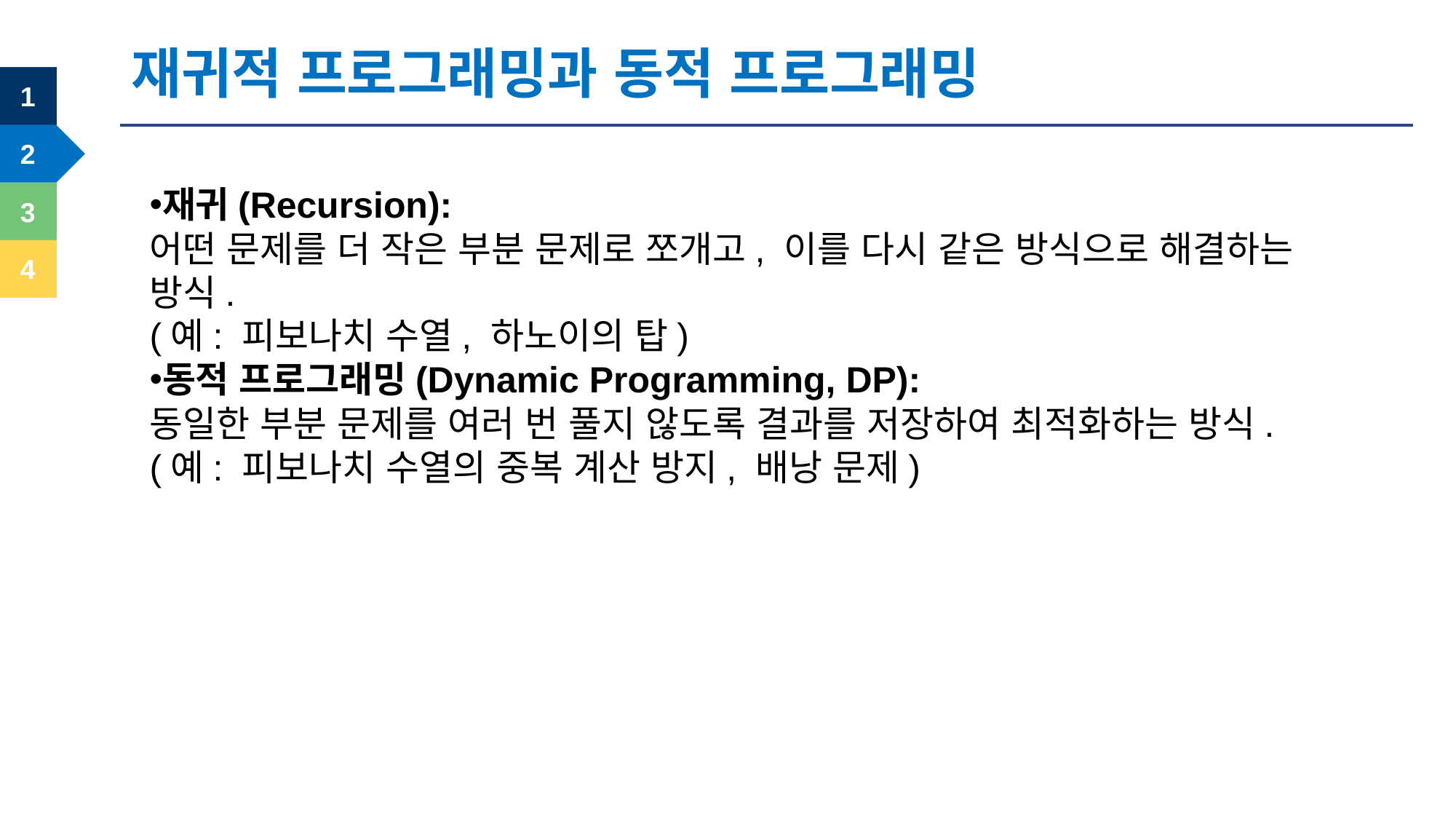

재귀적 프로그래밍과 동적 프로그래밍
재귀(Recursion):
어떤 문제를 더 작은 부분 문제로 쪼개고, 이를 다시 같은 방식으로 해결하는 방식.
(예: 피보나치 수열, 하노이의 탑)
동적 프로그래밍(Dynamic Programming, DP):
동일한 부분 문제를 여러 번 풀지 않도록 결과를 저장하여 최적화하는 방식.
(예: 피보나치 수열의 중복 계산 방지, 배낭 문제)